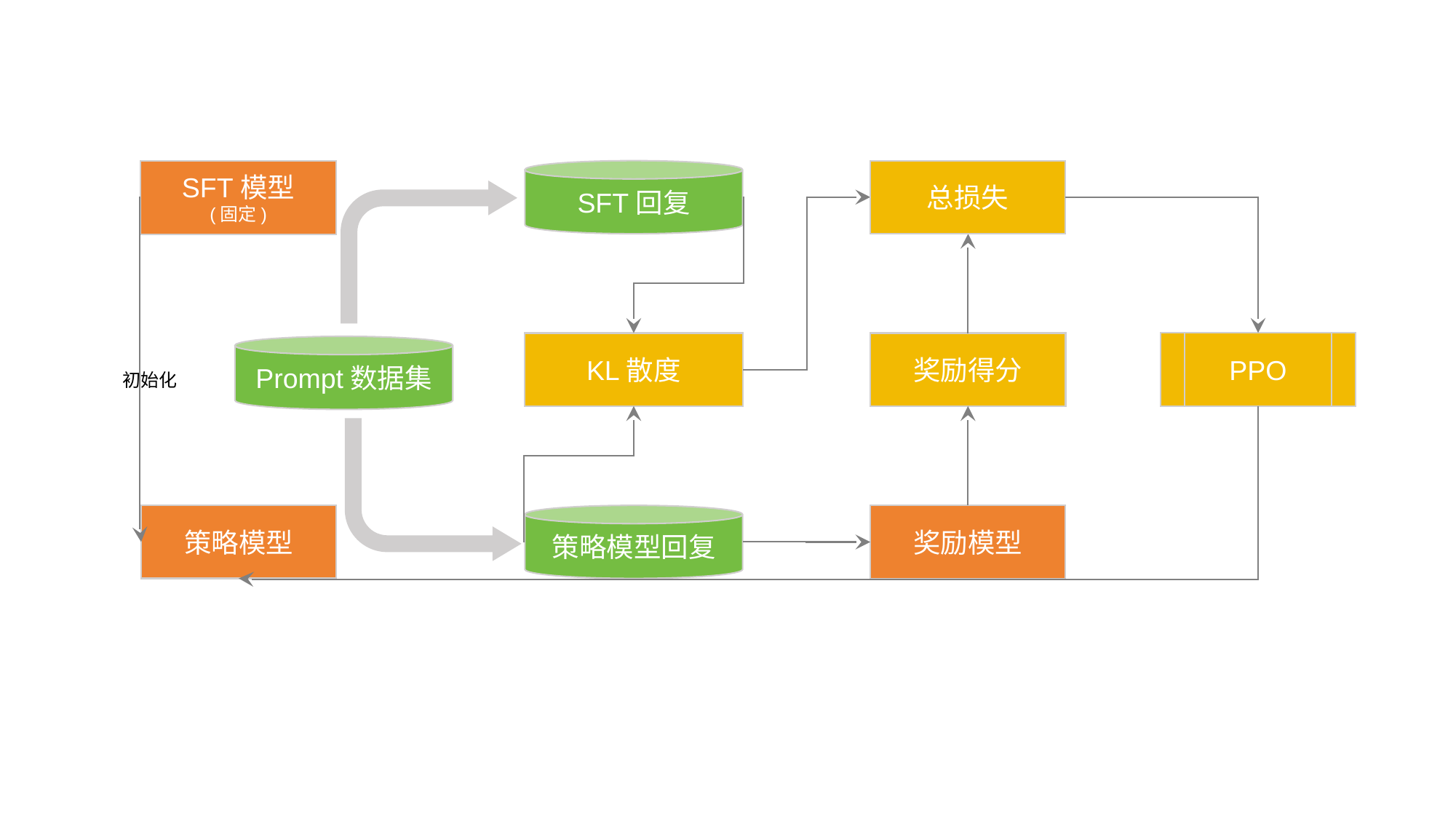

总损失
SFT回复
SFT模型
(固定)

PPO
KL散度
奖励得分
Prompt数据集
初始化

策略模型
策略模型回复
奖励模型